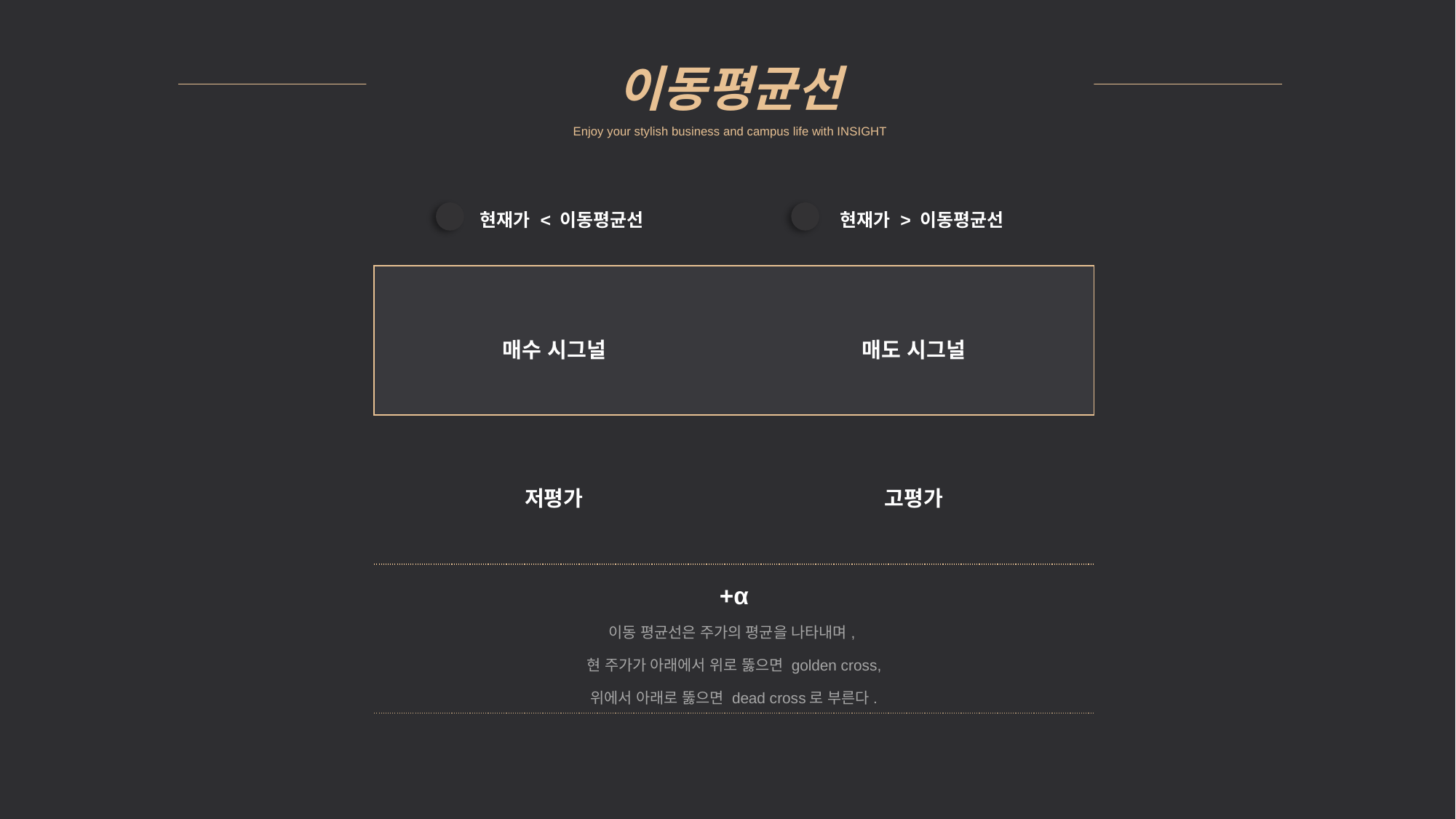

이동평균선
Enjoy your stylish business and campus life with INSIGHT
| 현재가 < 이동평균선 | 현재가 > 이동평균선 |
| --- | --- |
| 매수 시그널 | 매도 시그널 |
| 저평가 | 고평가 |
| +α 이동 평균선은 주가의 평균을 나타내며, 현 주가가 아래에서 위로 뚫으면 golden cross, 위에서 아래로 뚫으면 dead cross로 부른다. |  |